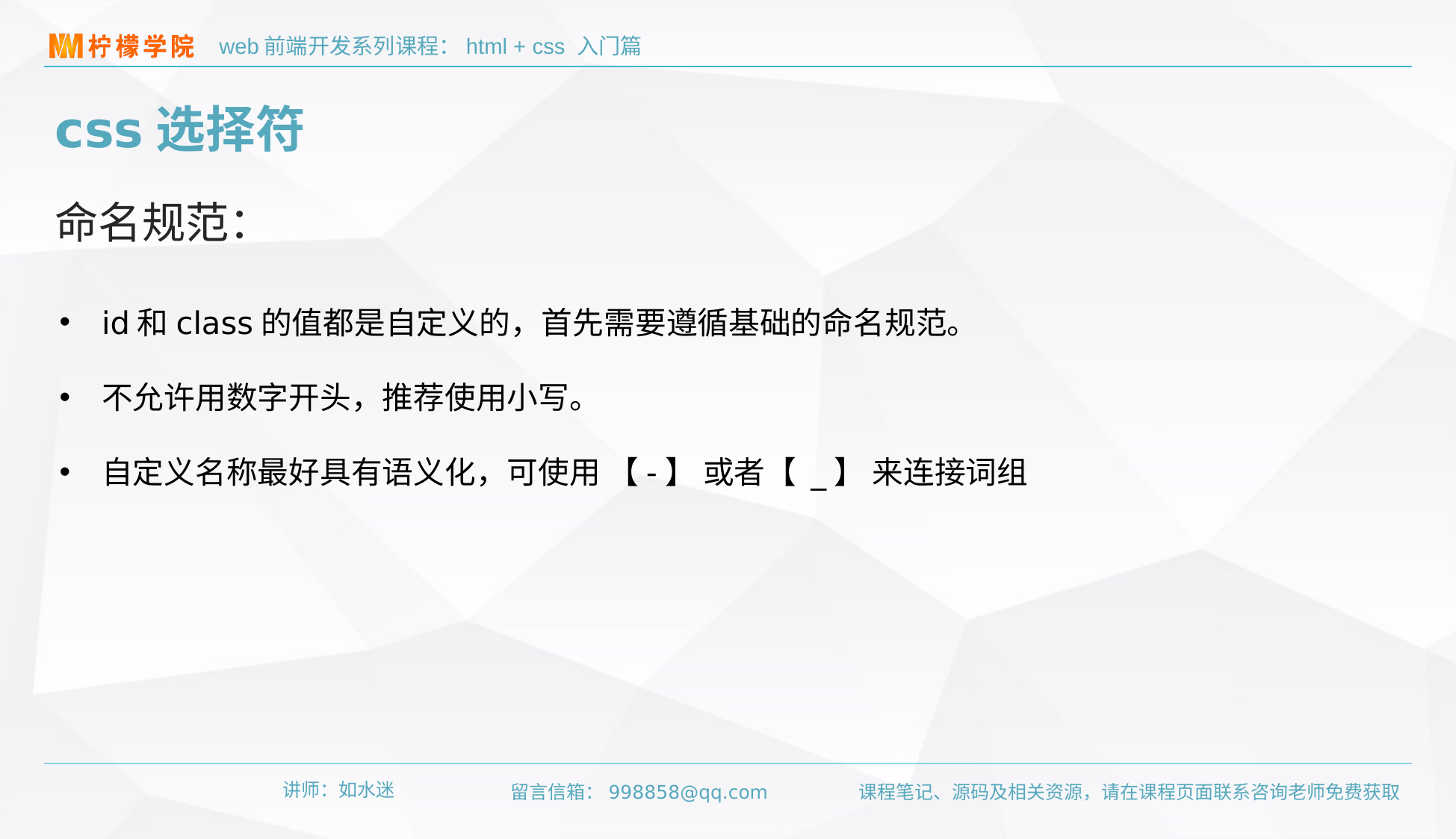

css选择符
命名规范：
id和class的值都是自定义的，首先需要遵循基础的命名规范。
不允许用数字开头，推荐使用小写。
自定义名称最好具有语义化，可使用 【-】 或者【 _】 来连接词组